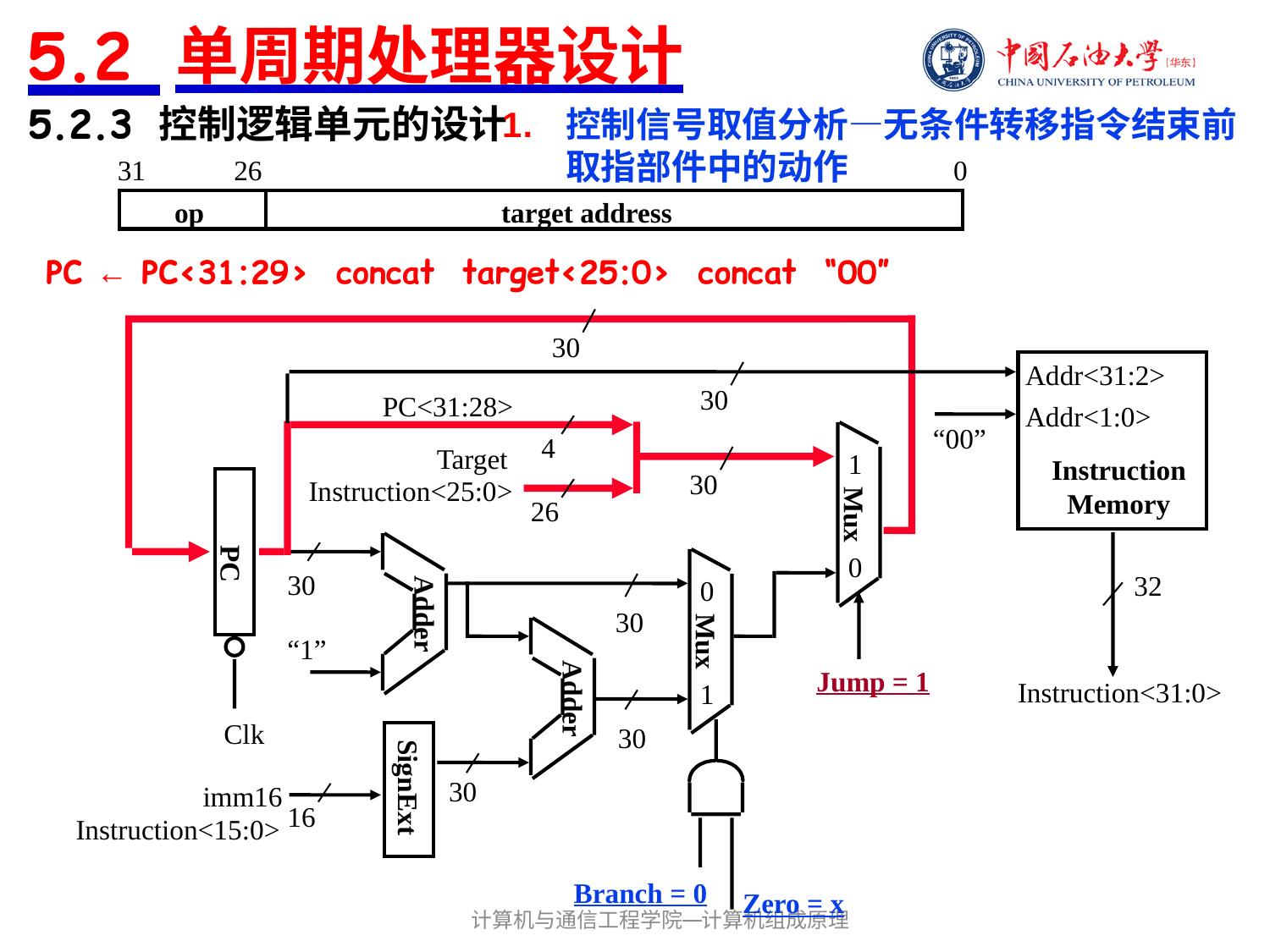

# 5.2 单周期处理器设计
5.2.3 控制逻辑单元的设计

控制信号取值分析—无条件转移指令结束前取指部件中的动作
31
26
0
op

target address

PC ← PC<31:29>  concat  target<25:0>  concat  “00”

30
Addr<31:2>

30
PC<31:28>
Addr<1:0>
“00”

1
Mux
0
4

Target
Instruction
Memory

30
Instruction<25:0>

PC

Clk

26

Adder

0
Mux
1

30
32

30

Adder
“1”

Jump = 1
Instruction<31:0>

30

SignExt
30
imm16

16

Instruction<15:0>

Branch = 0
Zero = x
计算机与通信工程学院—计算机组成原理
76